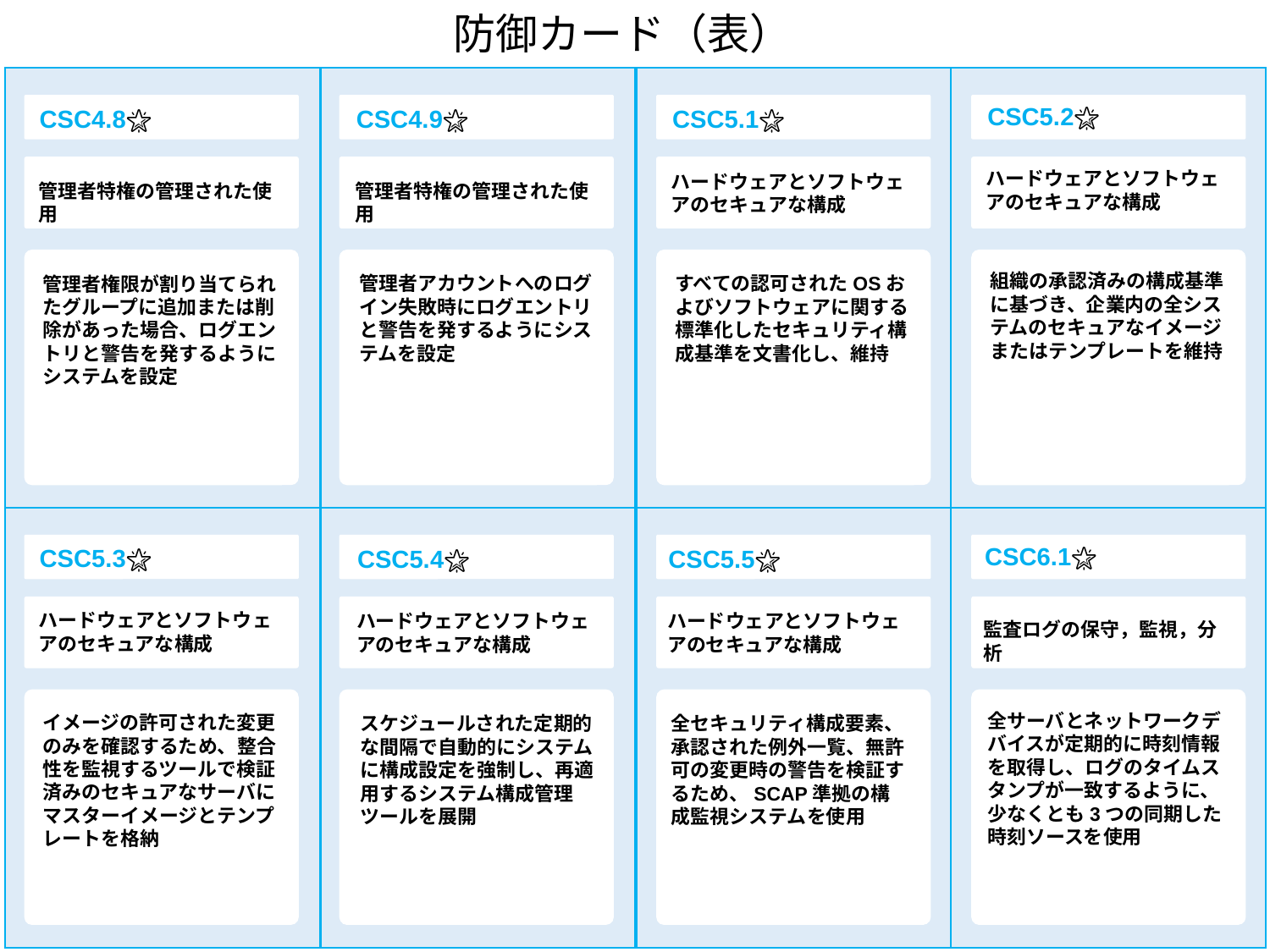

防御カード（表）

CSC5.2🌟
CSC4.8🌟
CSC4.9🌟
CSC5.1🌟

ハードウェアとソフトウェアのセキュアな構成
ハードウェアとソフトウェアのセキュアな構成
管理者特権の管理された使用
管理者特権の管理された使用

組織の承認済みの構成基準に基づき、企業内の全システムのセキュアなイメージまたはテンプレートを維持
管理者権限が割り当てられたグループに追加または削除があった場合、ログエントリと警告を発するようにシステムを設定
管理者アカウントへのログイン失敗時にログエントリと警告を発するようにシステムを設定
すべての認可されたOSおよびソフトウェアに関する標準化したセキュリティ構成基準を文書化し、維持

CSC6.1🌟
CSC5.3🌟
CSC5.4🌟
CSC5.5🌟

ハードウェアとソフトウェアのセキュアな構成
ハードウェアとソフトウェアのセキュアな構成
ハードウェアとソフトウェアのセキュアな構成
監査ログの保守，監視，分析

全サーバとネットワークデバイスが定期的に時刻情報を取得し、ログのタイムスタンプが一致するように、少なくとも3つの同期した時刻ソースを使用
イメージの許可された変更のみを確認するため、整合性を監視するツールで検証済みのセキュアなサーバにマスターイメージとテンプレートを格納
スケジュールされた定期的な間隔で自動的にシステムに構成設定を強制し、再適用するシステム構成管理ツールを展開
全セキュリティ構成要素、承認された例外一覧、無許可の変更時の警告を検証するため、SCAP準拠の構成監視システムを使用